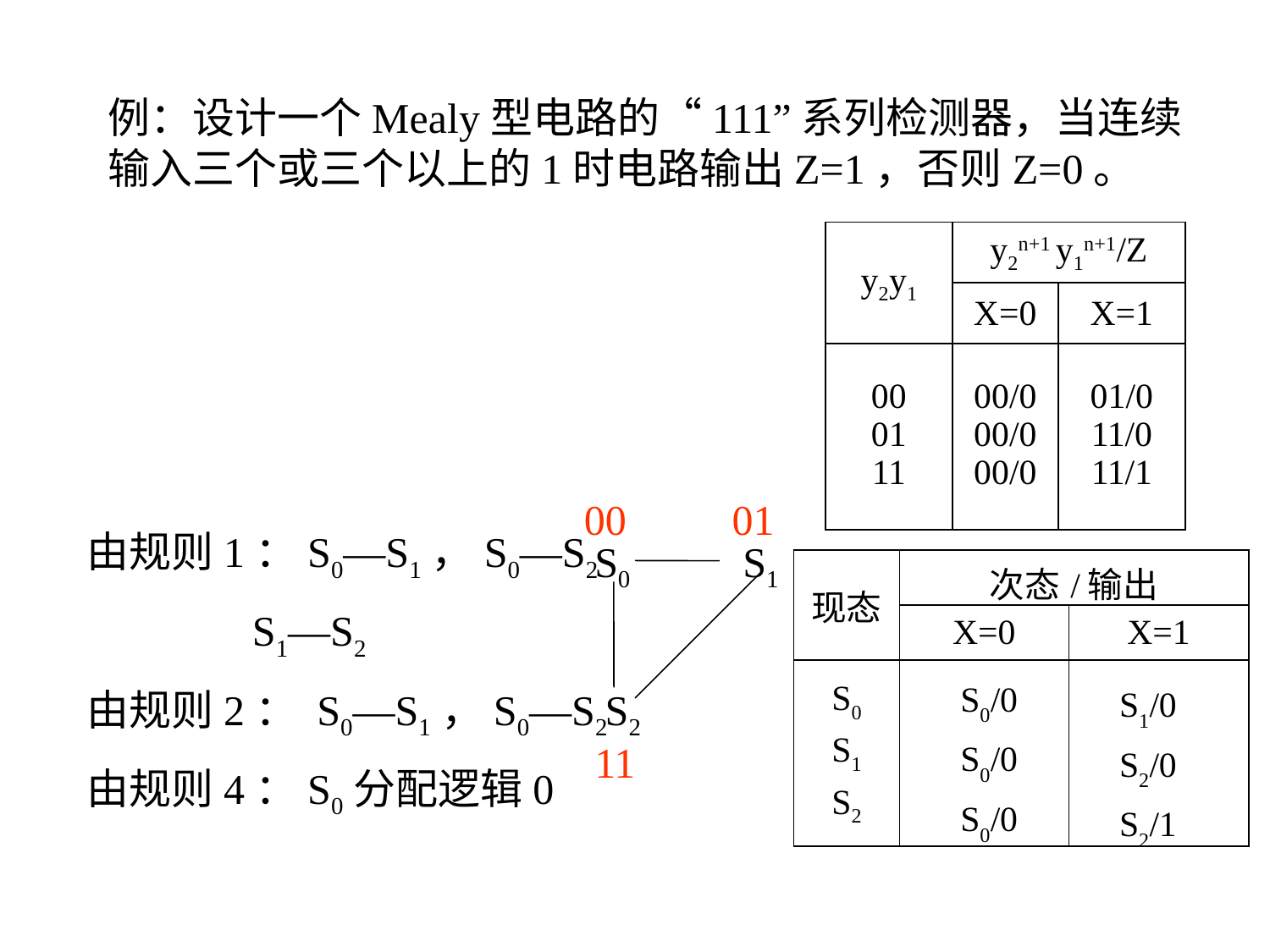

例：设计一个Mealy型电路的“111”系列检测器，当连续输入三个或三个以上的1时电路输出Z=1，否则Z=0。
| y2y1 | y2n+1 y1n+1/Z |  |
| --- | --- | --- |
|  | X=0 | X=1 |
| 00 01 11 | 00/0 00/0 00/0 | 01/0 11/0 11/1 |
00
01
由规则1：S0—S1，S0—S2
                           S1—S2
由规则2： S0—S1，S0—S2
由规则4：S0分配逻辑0
S0
S1

S2
| 现态 | 次态/输出 |  |
| --- | --- | --- |
|  | X=0 | X=1 |
| S0 S1 S2 |  |  |
S0/0
S0/0
S0/0
S1/0
S2/0
S2/1
11